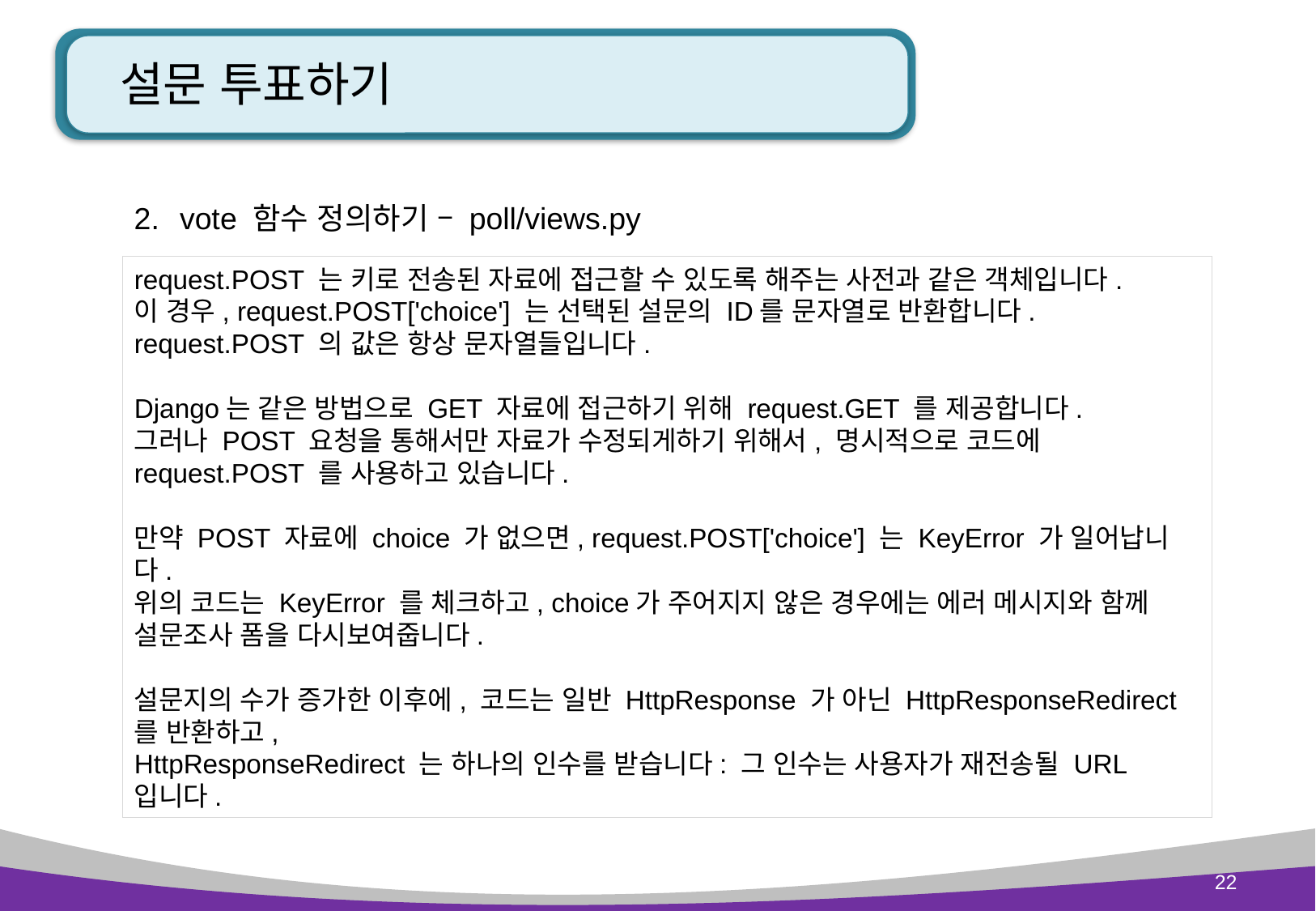

# 설문 투표하기
vote 함수 정의하기 – poll/views.py
request.POST 는 키로 전송된 자료에 접근할 수 있도록 해주는 사전과 같은 객체입니다.
이 경우, request.POST['choice'] 는 선택된 설문의 ID를 문자열로 반환합니다.
request.POST 의 값은 항상 문자열들입니다.

Django는 같은 방법으로 GET 자료에 접근하기 위해 request.GET 를 제공합니다.
그러나 POST 요청을 통해서만 자료가 수정되게하기 위해서, 명시적으로 코드에 request.POST 를 사용하고 있습니다.

만약 POST 자료에 choice 가 없으면, request.POST['choice'] 는 KeyError 가 일어납니다.
위의 코드는 KeyError 를 체크하고, choice가 주어지지 않은 경우에는 에러 메시지와 함께 설문조사 폼을 다시보여줍니다.

설문지의 수가 증가한 이후에, 코드는 일반 HttpResponse 가 아닌 HttpResponseRedirect 를 반환하고,
HttpResponseRedirect 는 하나의 인수를 받습니다: 그 인수는 사용자가 재전송될 URL 입니다.
22